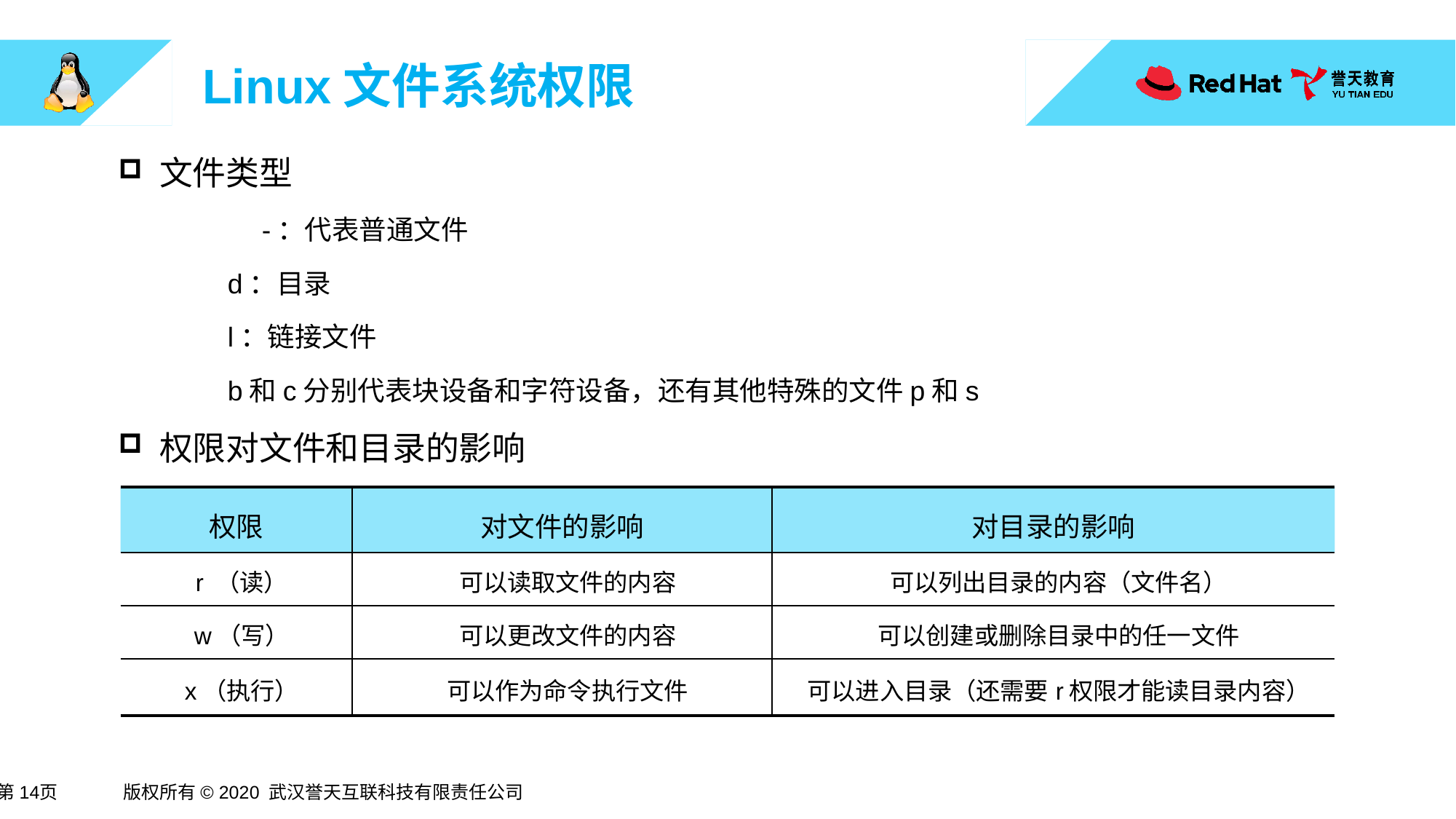

# Linux文件系统权限
文件类型
		-：代表普通文件
	d：目录
	l：链接文件
	b和c分别代表块设备和字符设备，还有其他特殊的文件p和s
权限对文件和目录的影响

| 权限 | 对文件的影响 | 对目录的影响 |
| --- | --- | --- |
| r （读） | 可以读取文件的内容 | 可以列出目录的内容（文件名） |
| w（写） | 可以更改文件的内容 | 可以创建或删除目录中的任一文件 |
| x（执行） | 可以作为命令执行文件 | 可以进入目录（还需要r权限才能读目录内容） |
14